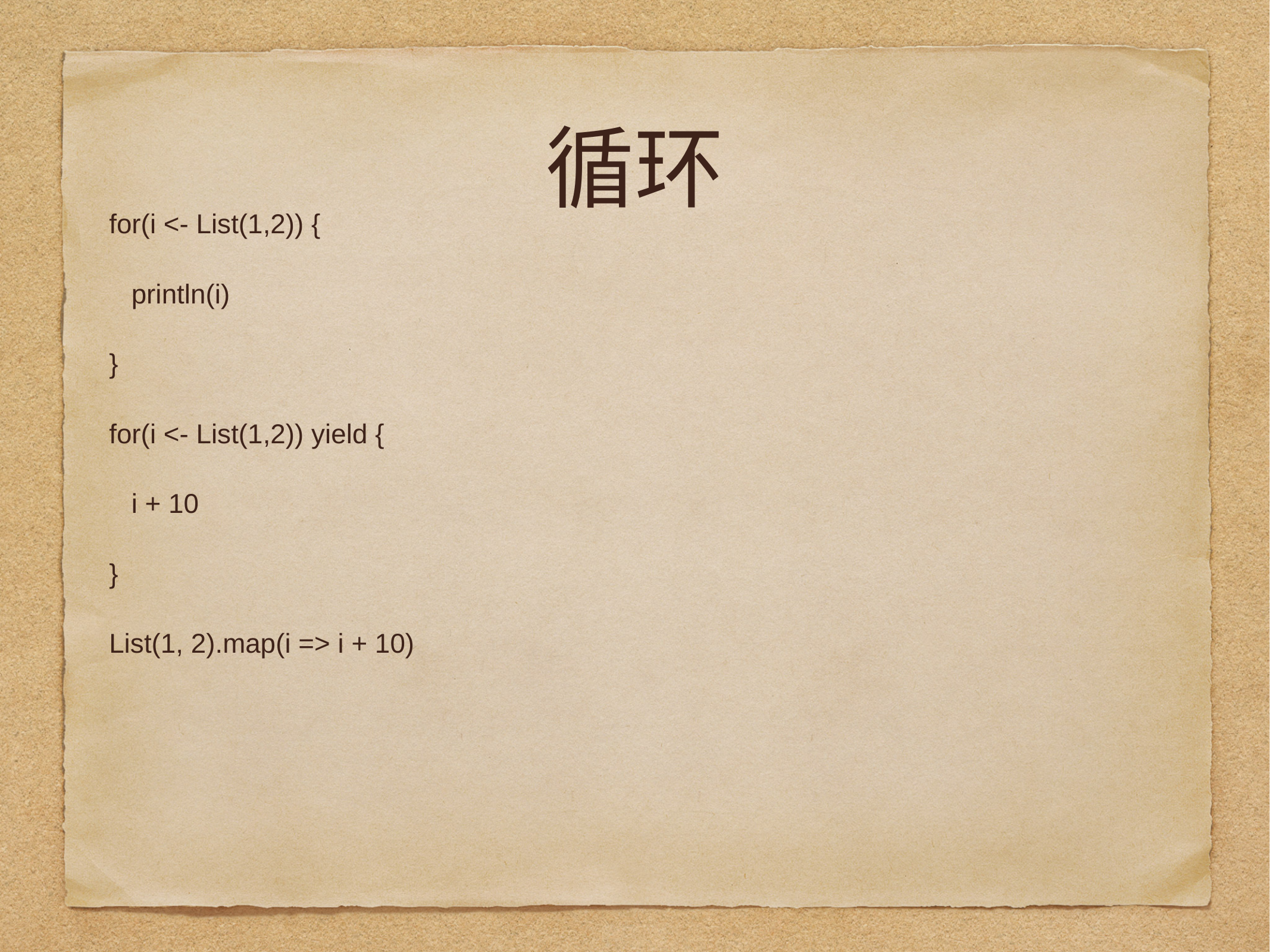

# 循环
for(i <- List(1,2)) {
println(i)
}
for(i <- List(1,2)) yield {
i + 10
}
List(1, 2).map(i => i + 10)